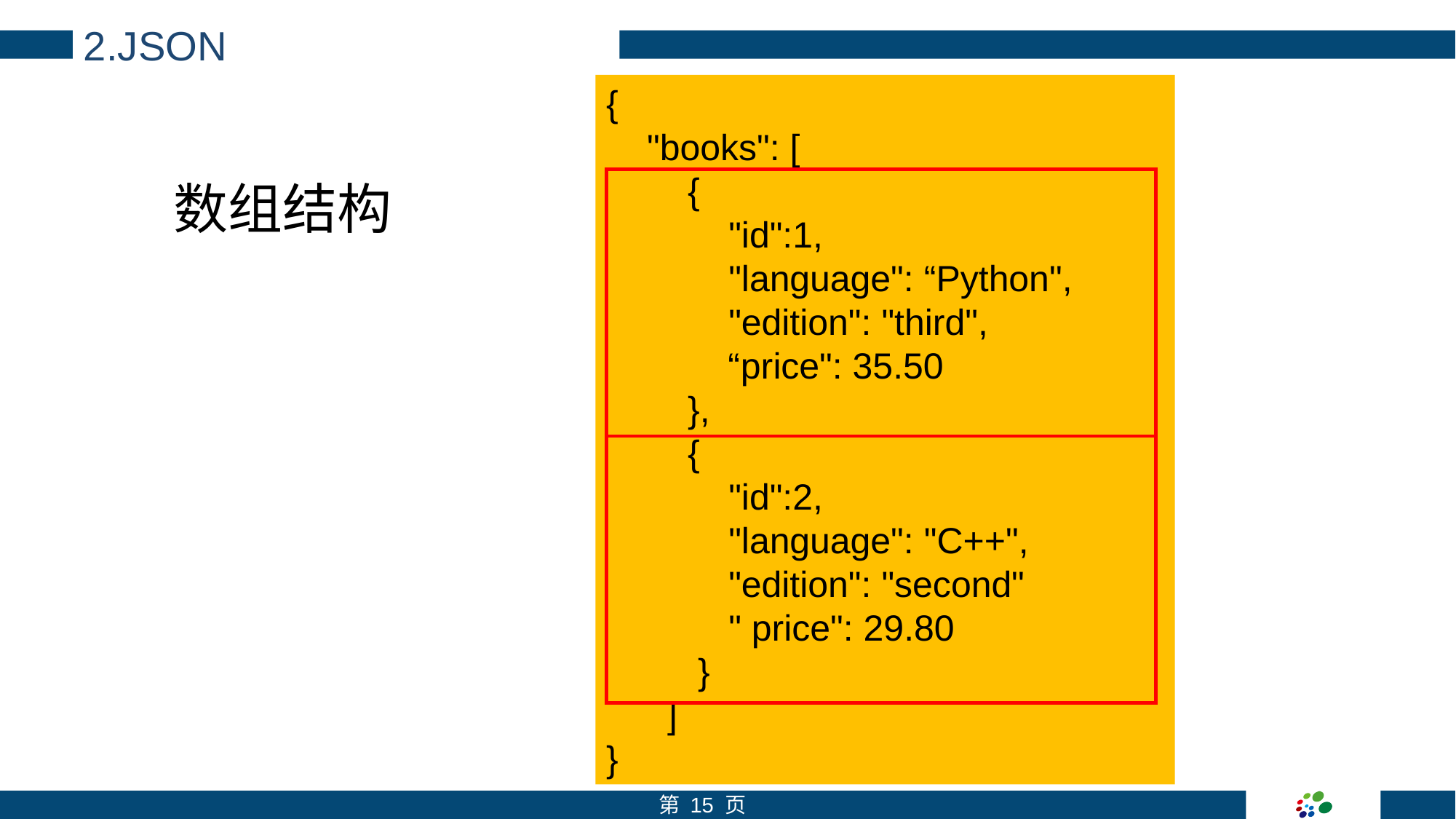

2.JSON
{
    "books": [
        {
            "id":1,
            "language": “Python",
            "edition": "third",
            “price": 35.50
        },
        {
            "id":2,
            "language": "C++",
            "edition": "second"
            " price": 29.80
         }
      ]
}
数组结构